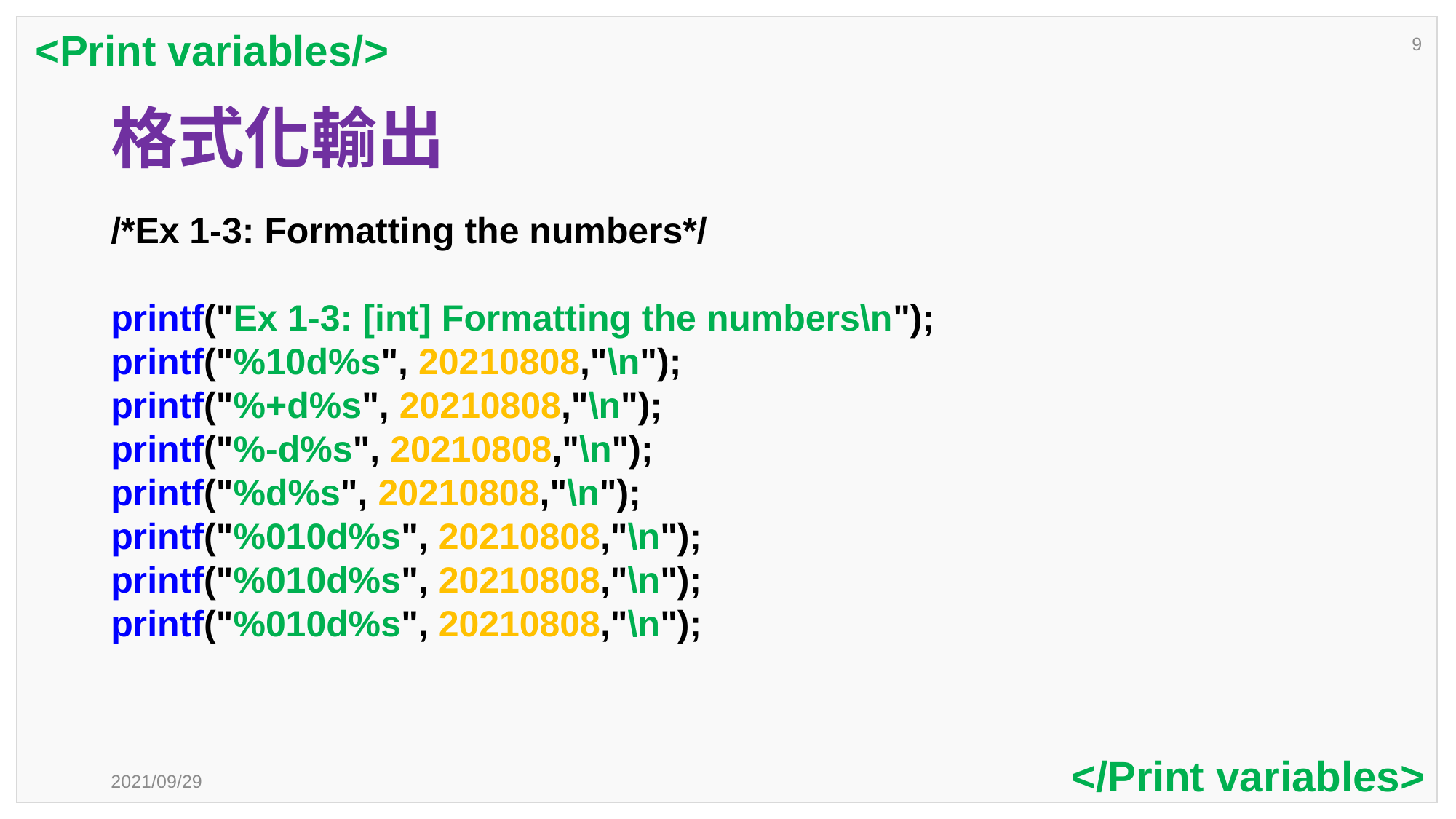

<Print variables/>
9
# 格式化輸出
/*Ex 1-3: Formatting the numbers*/

printf("Ex 1-3: [int] Formatting the numbers\n");
printf("%10d%s", 20210808,"\n");
printf("%+d%s", 20210808,"\n");
printf("%-d%s", 20210808,"\n");
printf("%d%s", 20210808,"\n");
printf("%010d%s", 20210808,"\n");
printf("%010d%s", 20210808,"\n");
printf("%010d%s", 20210808,"\n");
</Print variables>
2021/09/29